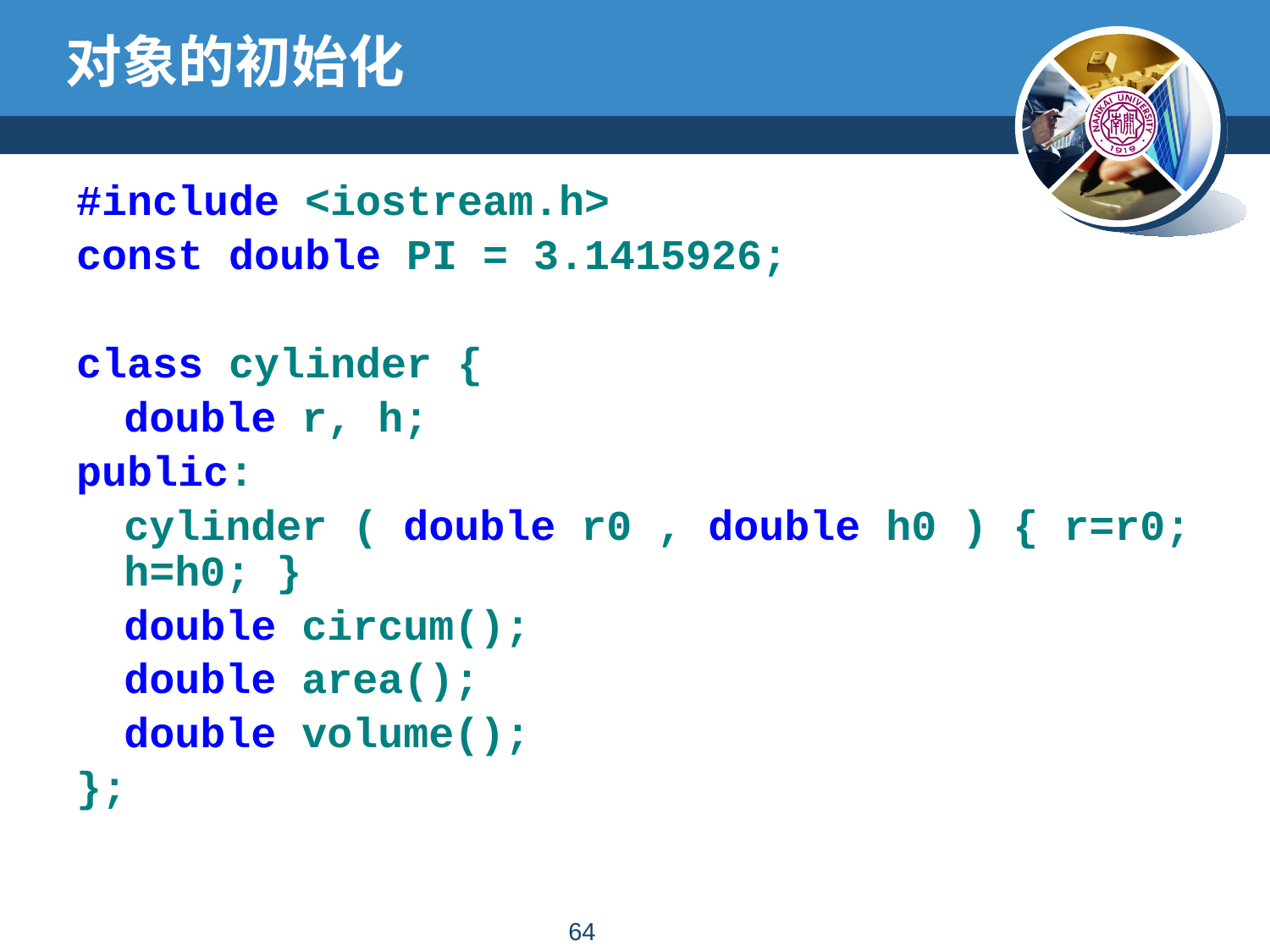

# 对象的初始化
#include <iostream.h>
const double PI = 3.1415926;

class cylinder {
	double r, h;
public:
	cylinder ( double r0 , double h0 ) { r=r0; h=h0; }
	double circum();
	double area();
	double volume();
};

64